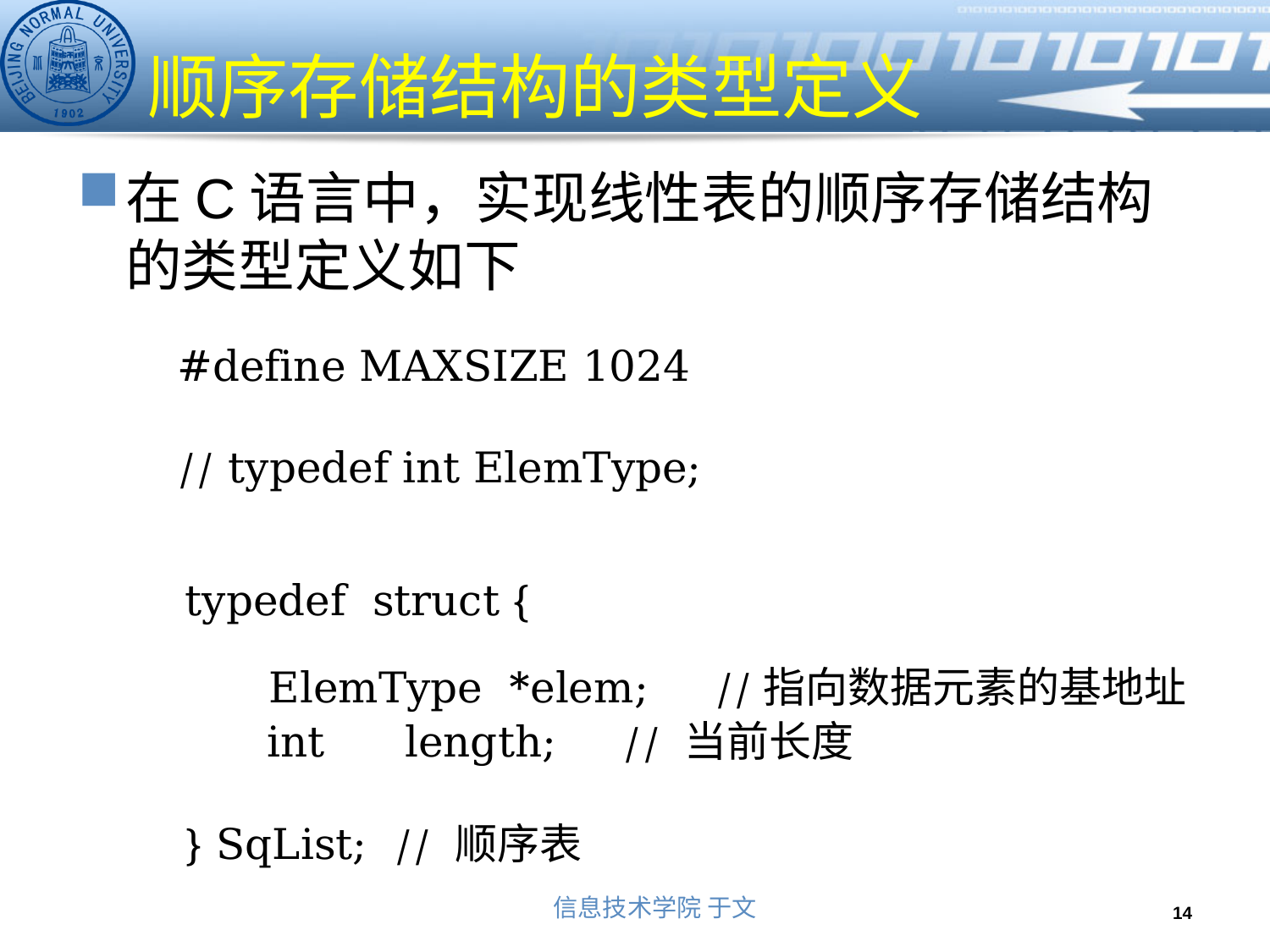

# 顺序存储结构的类型定义
在C语言中，实现线性表的顺序存储结构的类型定义如下

#define MAXSIZE 1024

// typedef int ElemType;
typedef  struct {

} SqList;  // 顺序表
ElemType  *elem;     //指向数据元素的基地址
int      length;     // 当前长度
14